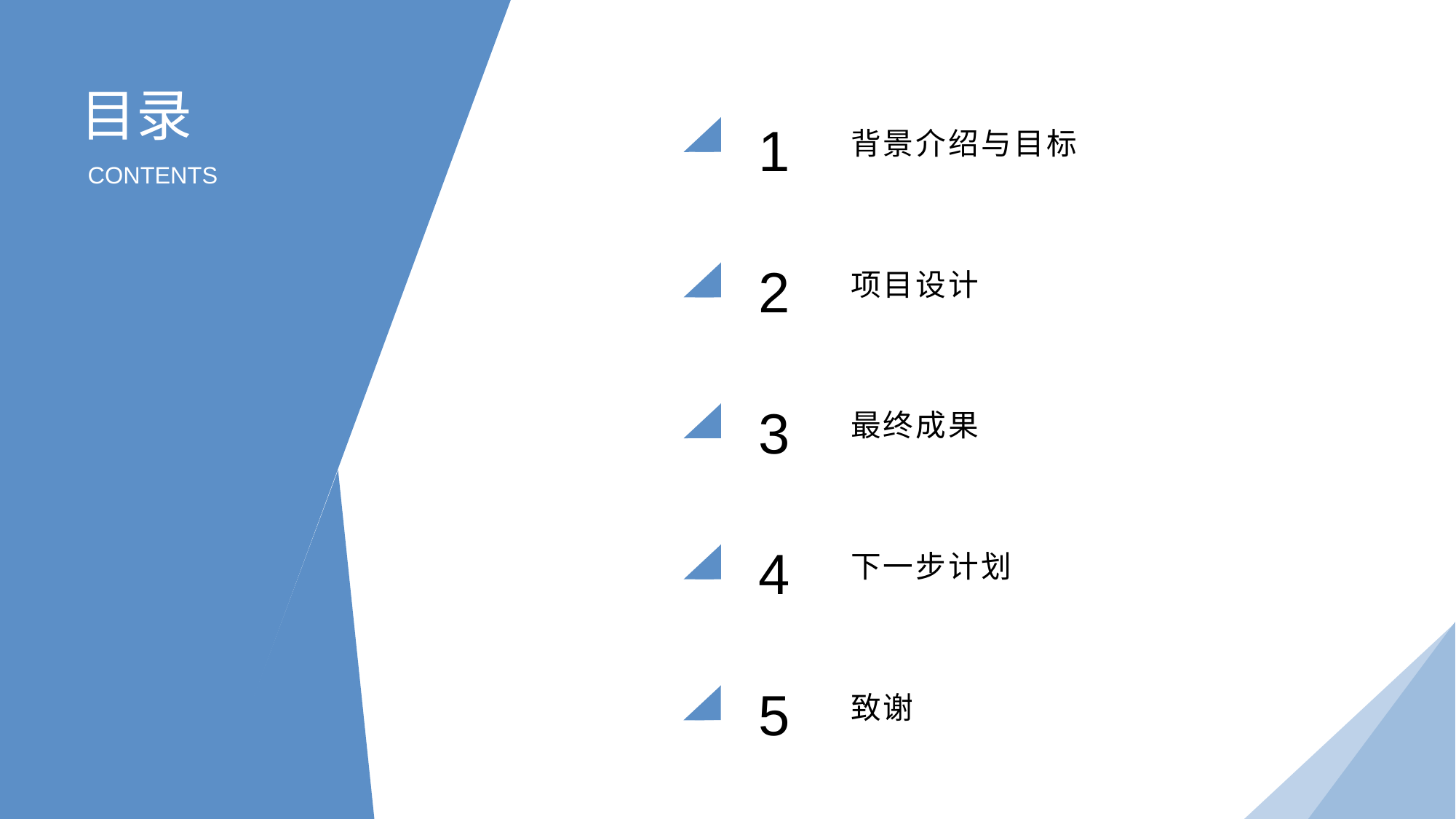

目录
1
背景介绍与目标

CONTENTS
2
项目设计

3
最终成果

4
下一步计划

5
致谢